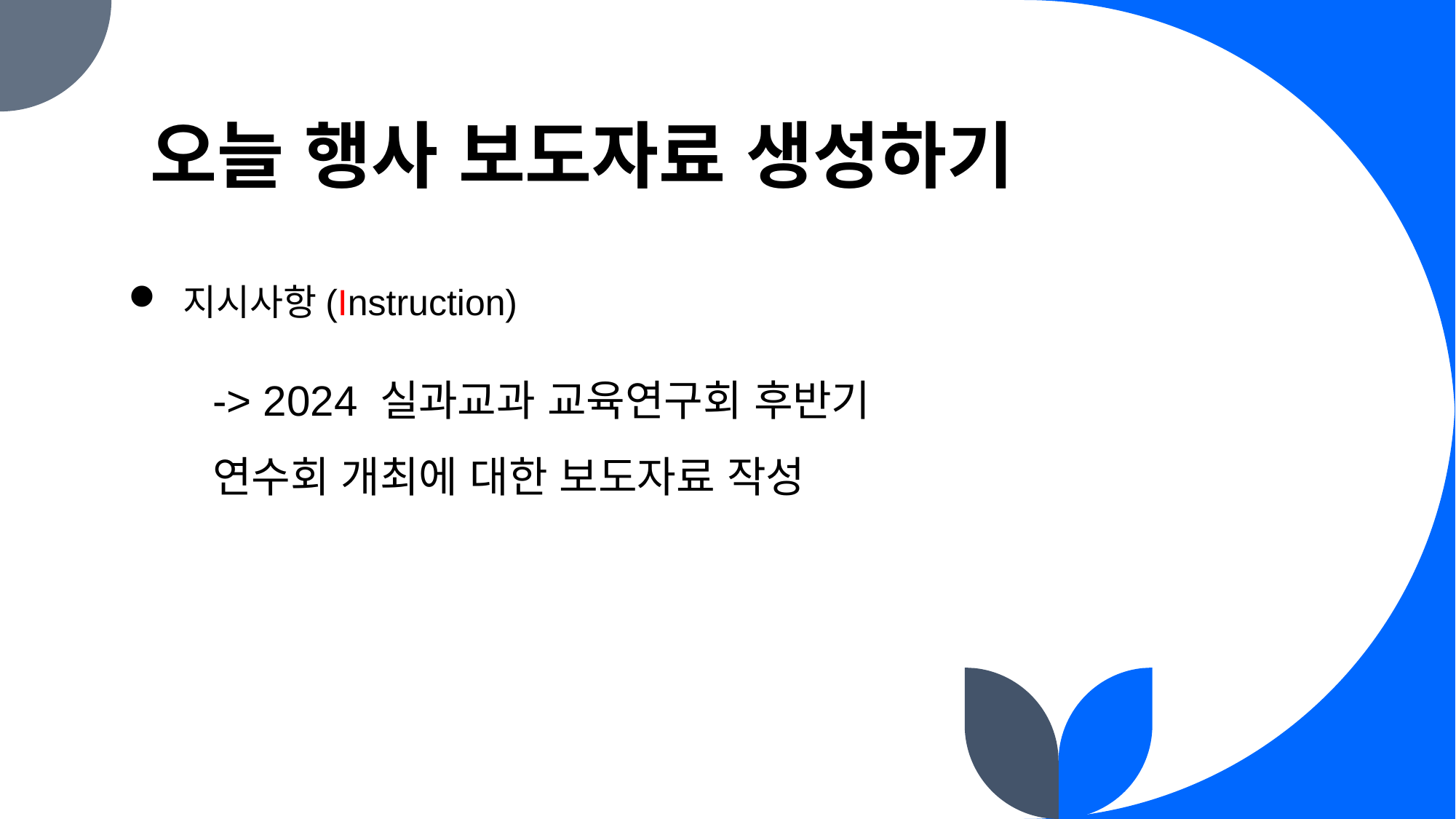

# 오늘 행사 보도자료 생성하기
지시사항(Instruction)
-> 2024 실과교과 교육연구회 후반기 연수회 개최에 대한 보도자료 작성